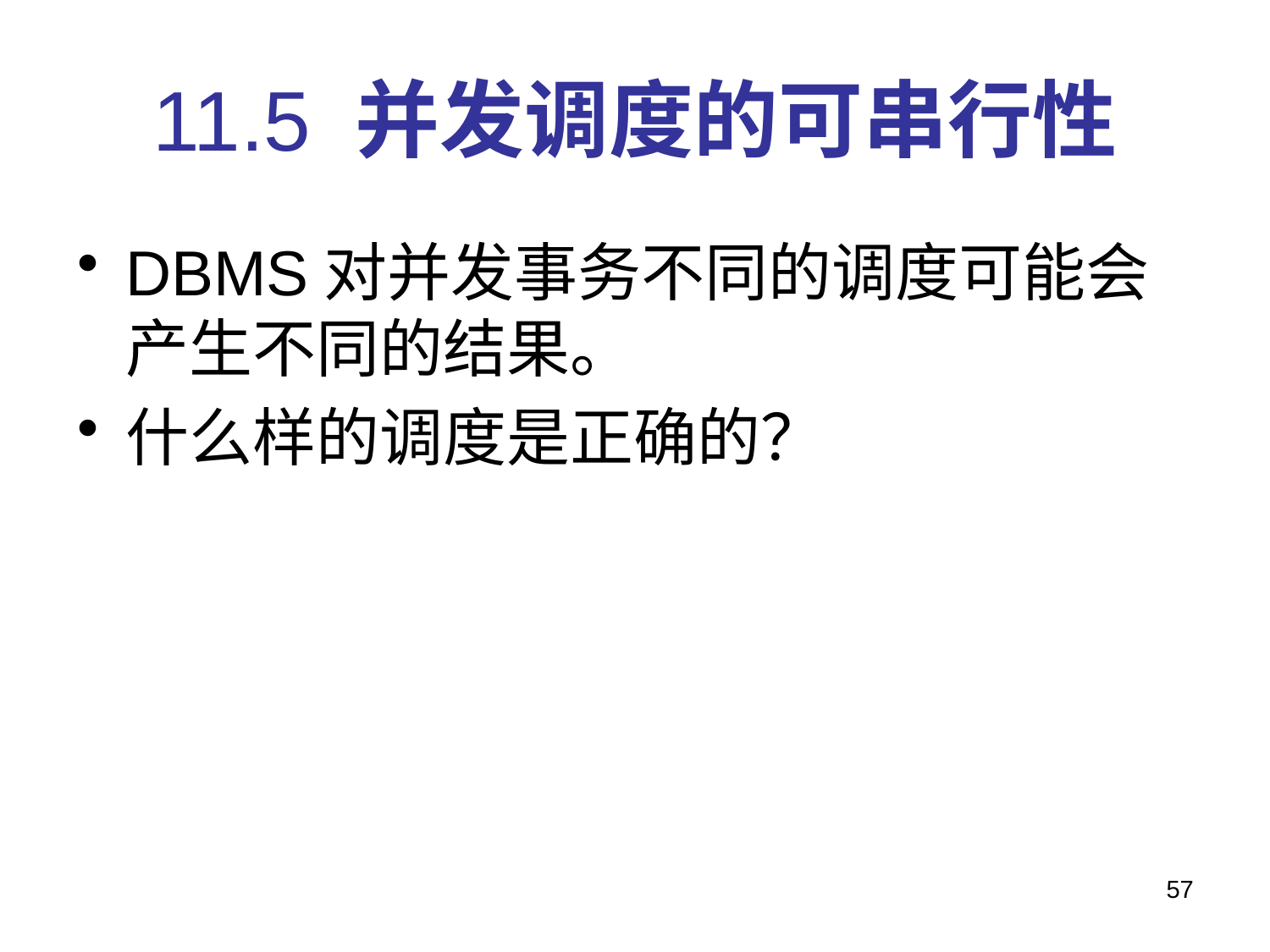

# 11.5 并发调度的可串行性
DBMS对并发事务不同的调度可能会产生不同的结果。
什么样的调度是正确的？

57